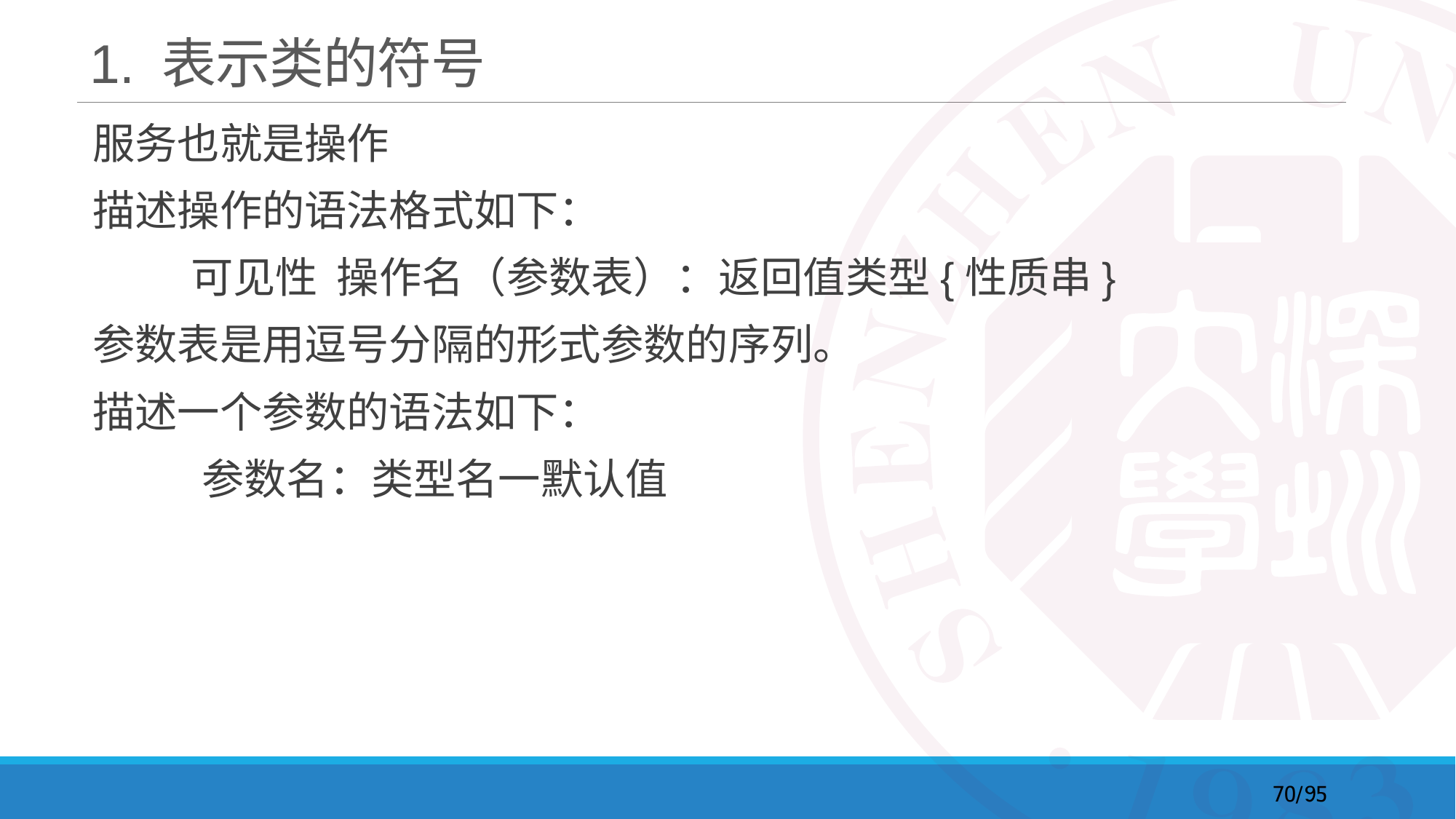

# 1. 表示类的符号
服务也就是操作
描述操作的语法格式如下：
	可见性  操作名（参数表）：返回值类型{性质串}
参数表是用逗号分隔的形式参数的序列。
描述一个参数的语法如下：
   	参数名：类型名一默认值

70/95